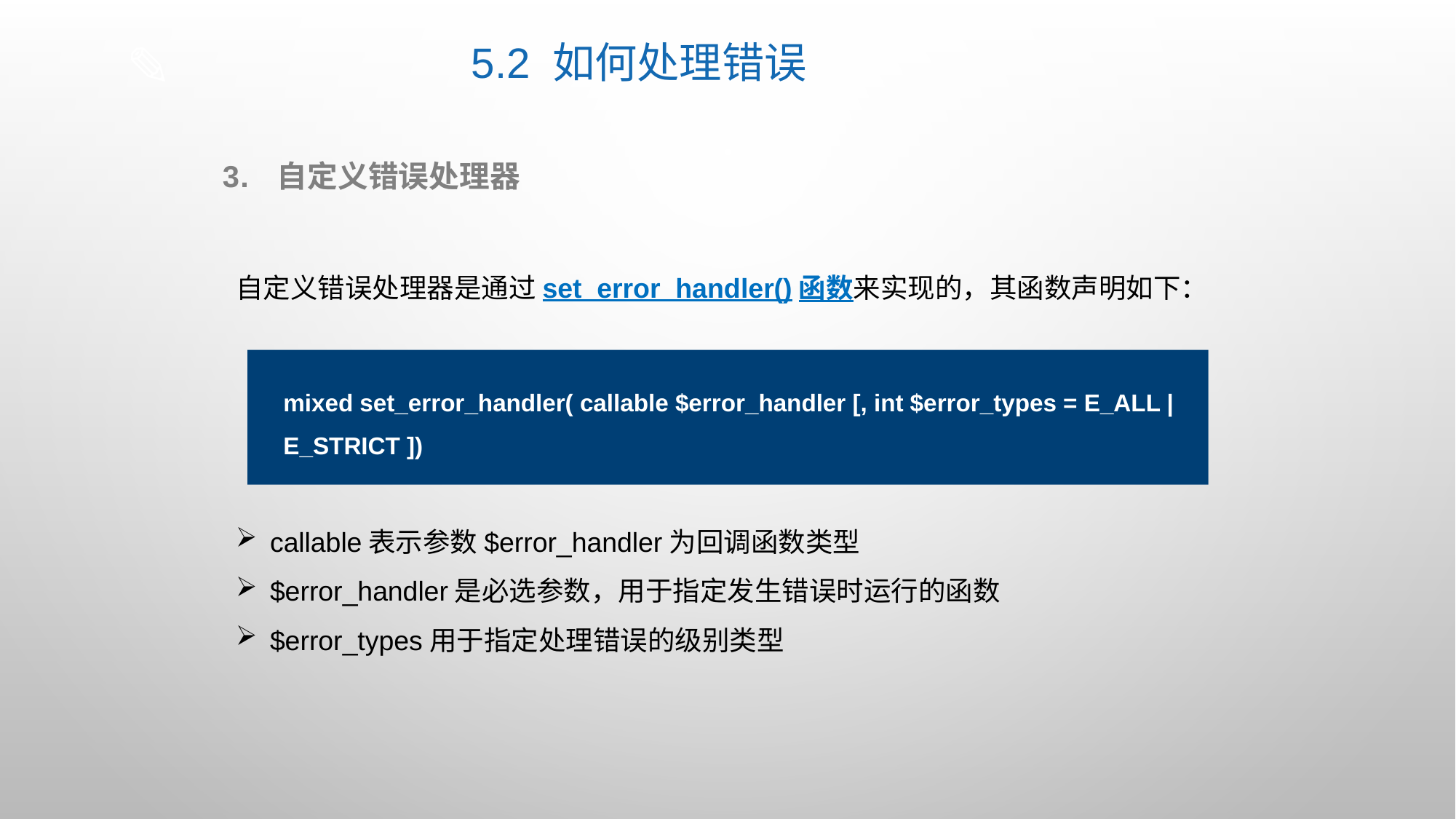

# 5.2 如何处理错误
自定义错误处理器
自定义错误处理器是通过set_error_handler()函数来实现的，其函数声明如下：

mixed set_error_handler( callable $error_handler [, int $error_types = E_ALL | E_STRICT ])
callable表示参数$error_handler为回调函数类型
$error_handler是必选参数，用于指定发生错误时运行的函数
$error_types用于指定处理错误的级别类型